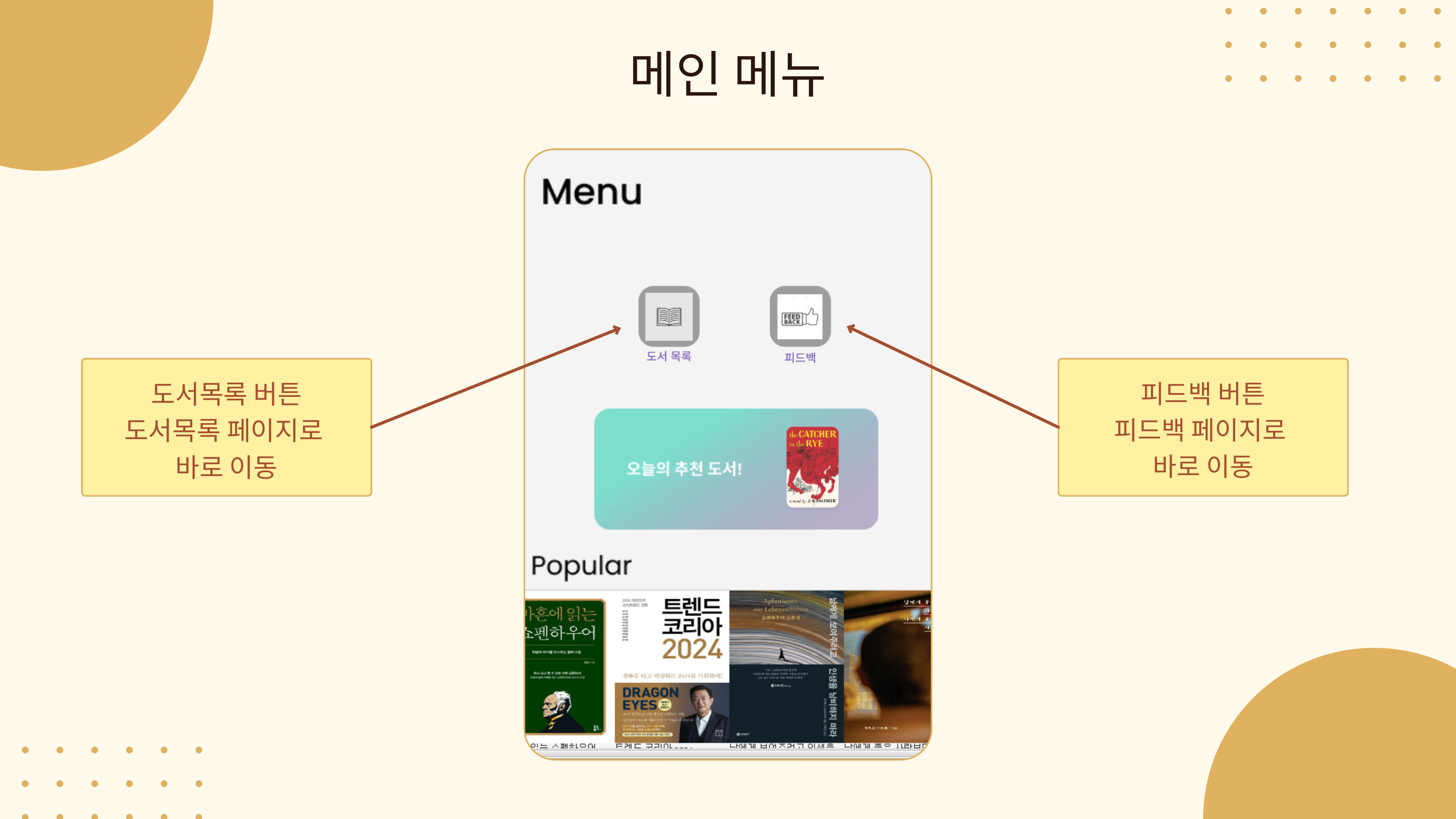

메인 메뉴

도서목록 버튼
도서목록 페이지로
바로 이동

피드백 버튼
피드백 페이지로
바로 이동